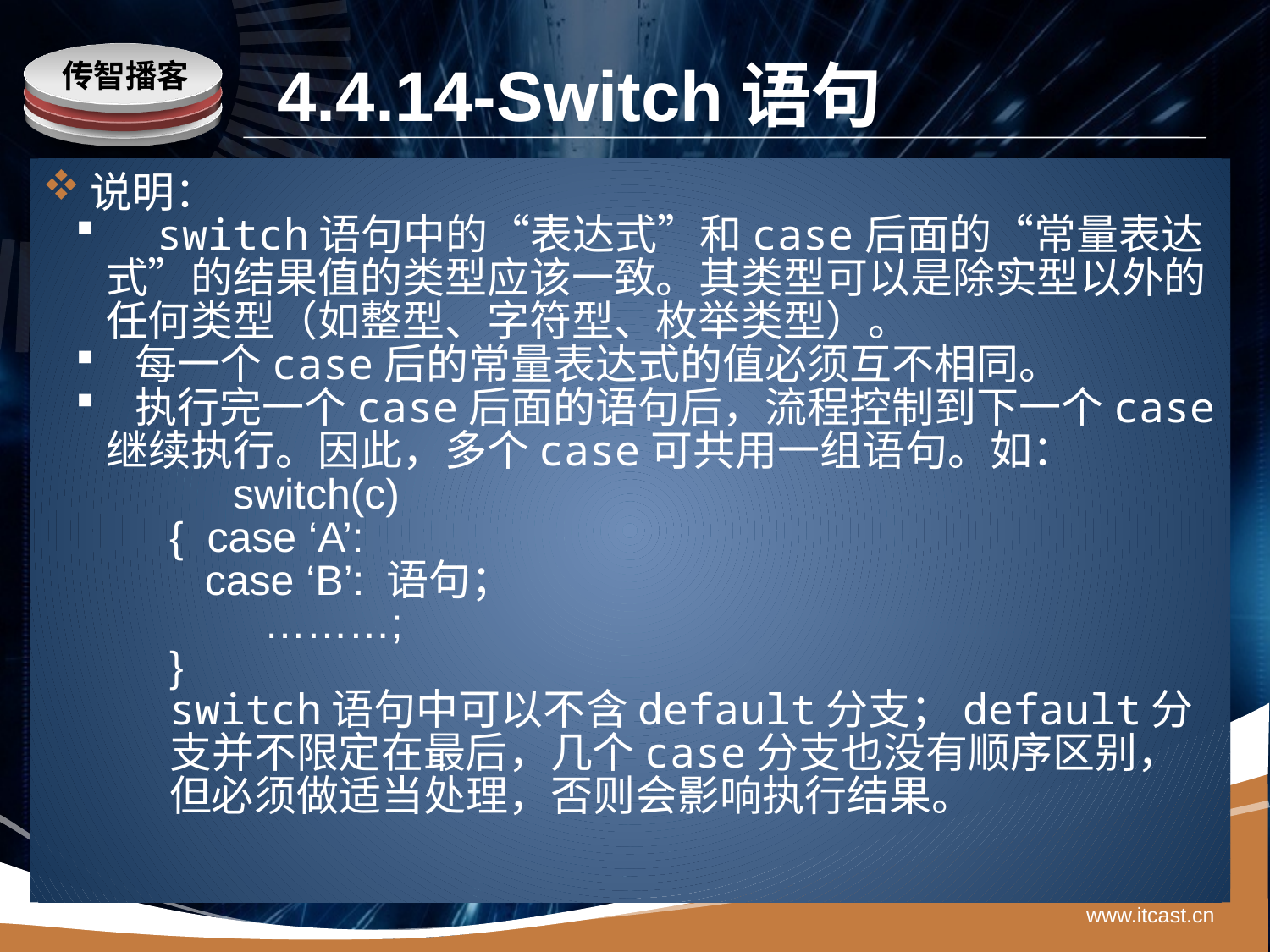

# 4.4.14-Switch语句
说明：
  switch语句中的“表达式”和case后面的“常量表达式”的结果值的类型应该一致。其类型可以是除实型以外的任何类型（如整型、字符型、枚举类型）。
  每一个case后的常量表达式的值必须互不相同。
  执行完一个case后面的语句后，流程控制到下一个case继续执行。因此，多个case可共用一组语句。如：
	switch(c)
{  case ‘A’:
   case ‘B’: 语句；
        ………;
}
switch语句中可以不含default分支；default分支并不限定在最后，几个case分支也没有顺序区别，但必须做适当处理，否则会影响执行结果。
www.itcast.cn